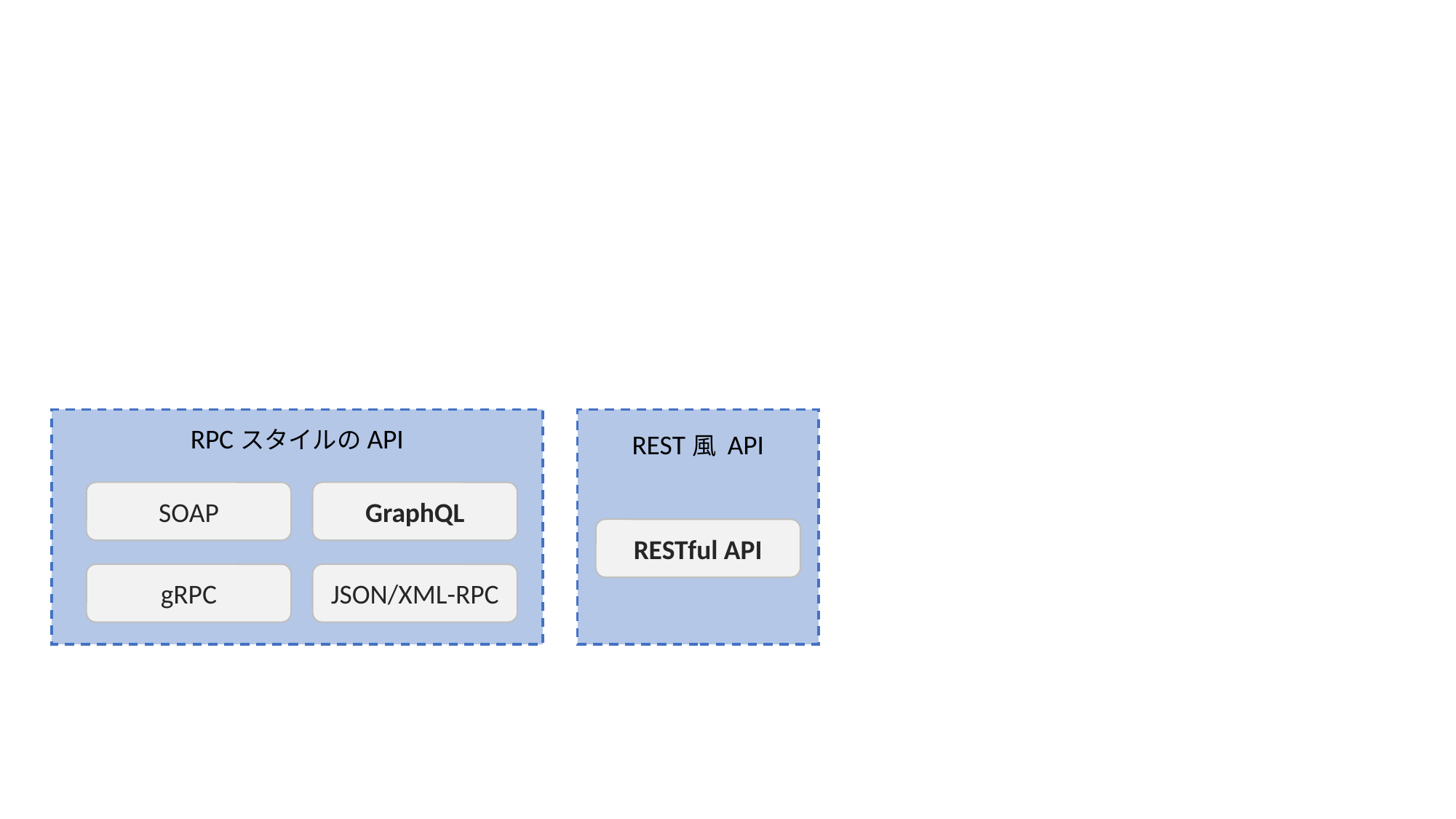

REST風 API

RPCスタイルのAPI
SOAP
GraphQL
RESTful API
gRPC
JSON/XML-RPC